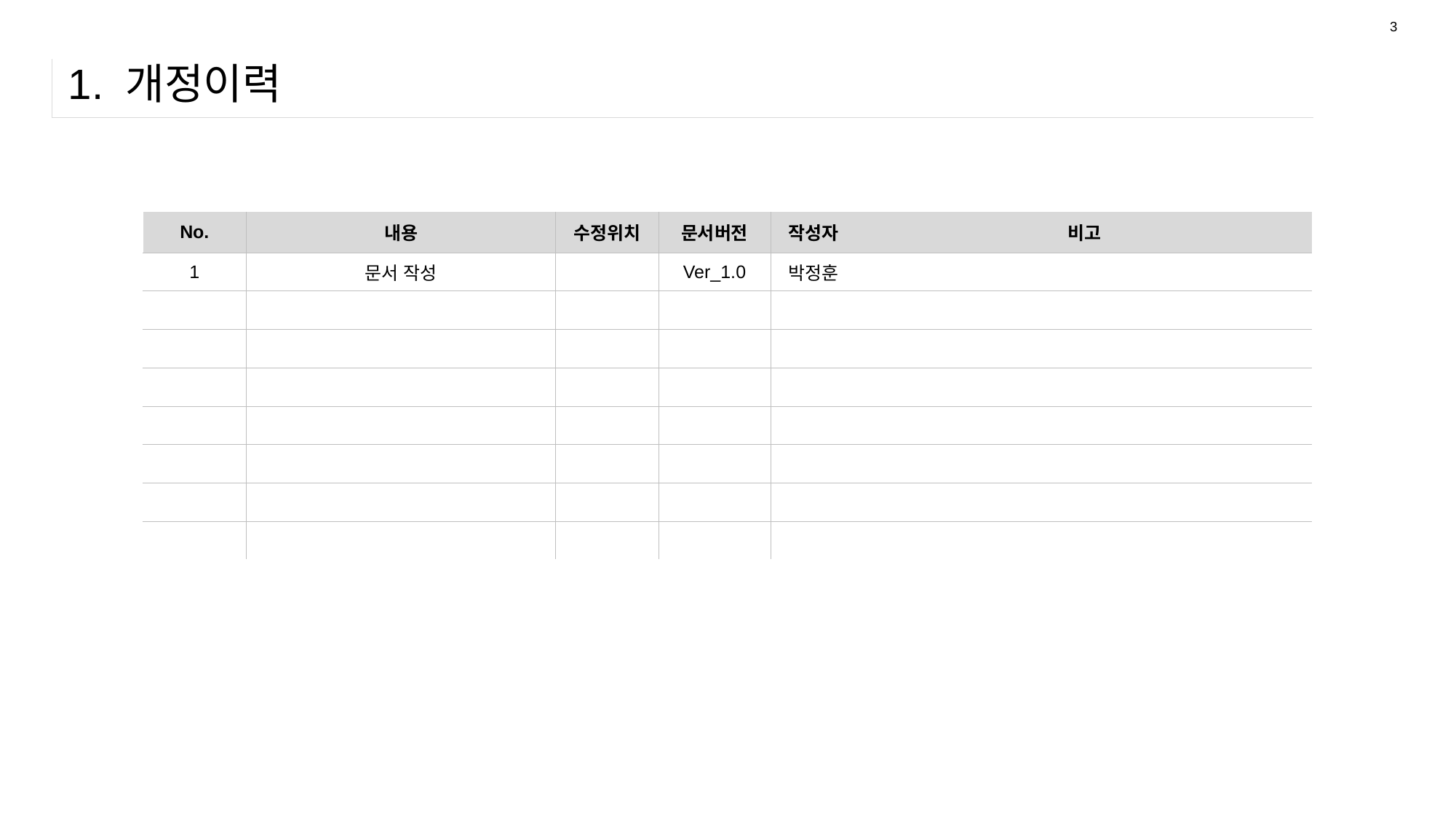

3
# 1. 개정이력
| No. | 내용 | 수정위치 | 문서버전 | 작성자 | 비고 |
| --- | --- | --- | --- | --- | --- |
| 1 | 문서 작성 |  | Ver\_1.0 | 박정훈 |  |
|  |  |  |  |  |  |
|  |  |  |  |  |  |
|  |  |  |  |  |  |
|  |  |  |  |  |  |
|  |  |  |  |  |  |
|  |  |  |  |  |  |
|  |  |  |  |  |  |